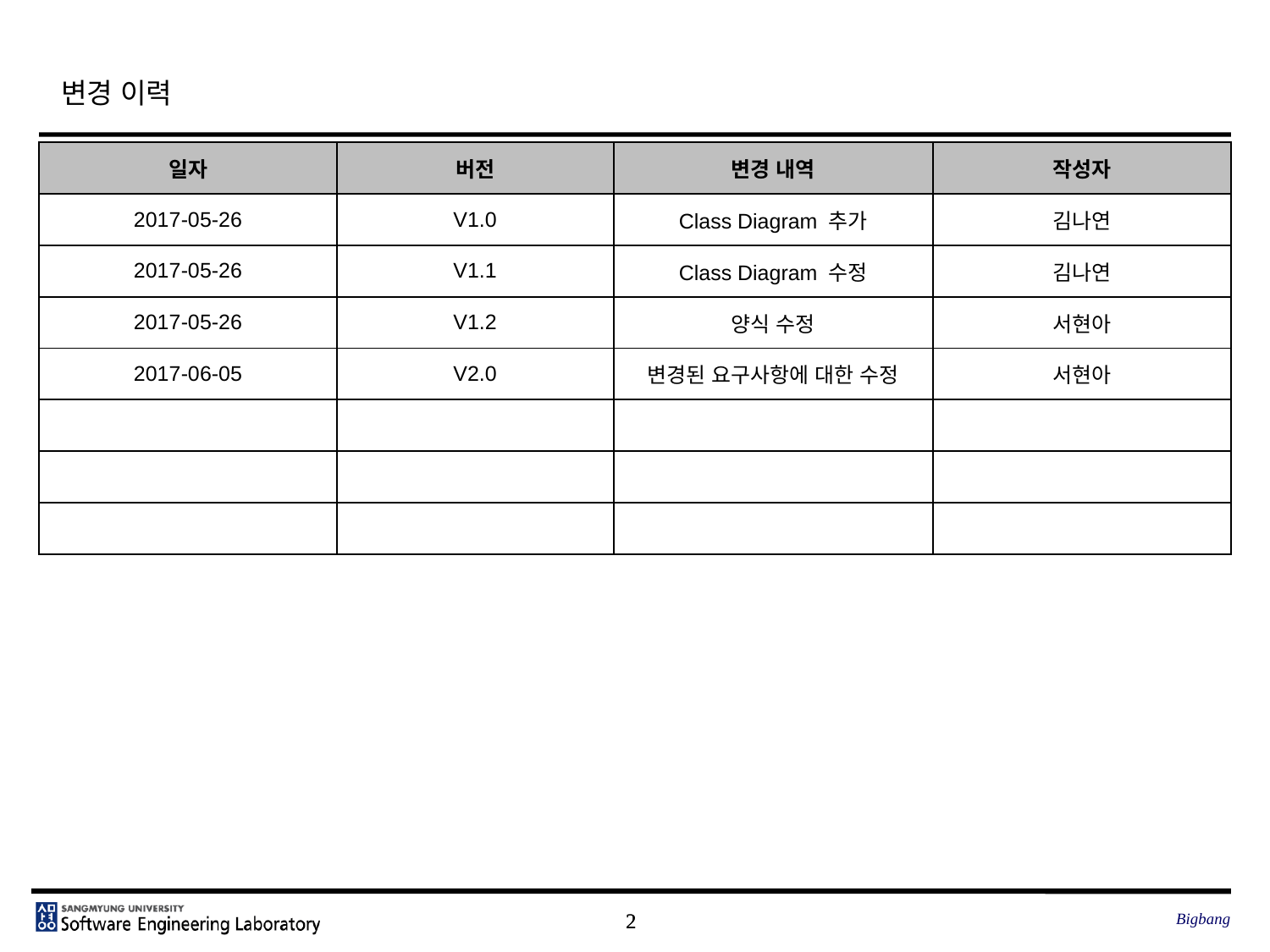

# 변경 이력
| 일자 | 버전 | 변경 내역 | 작성자 |
| --- | --- | --- | --- |
| 2017-05-26 | V1.0 | Class Diagram 추가 | 김나연 |
| 2017-05-26 | V1.1 | Class Diagram 수정 | 김나연 |
| 2017-05-26 | V1.2 | 양식 수정 | 서현아 |
| 2017-06-05 | V2.0 | 변경된 요구사항에 대한 수정 | 서현아 |
|  |  |  |  |
|  |  |  |  |
|  |  |  |  |
Bigbang